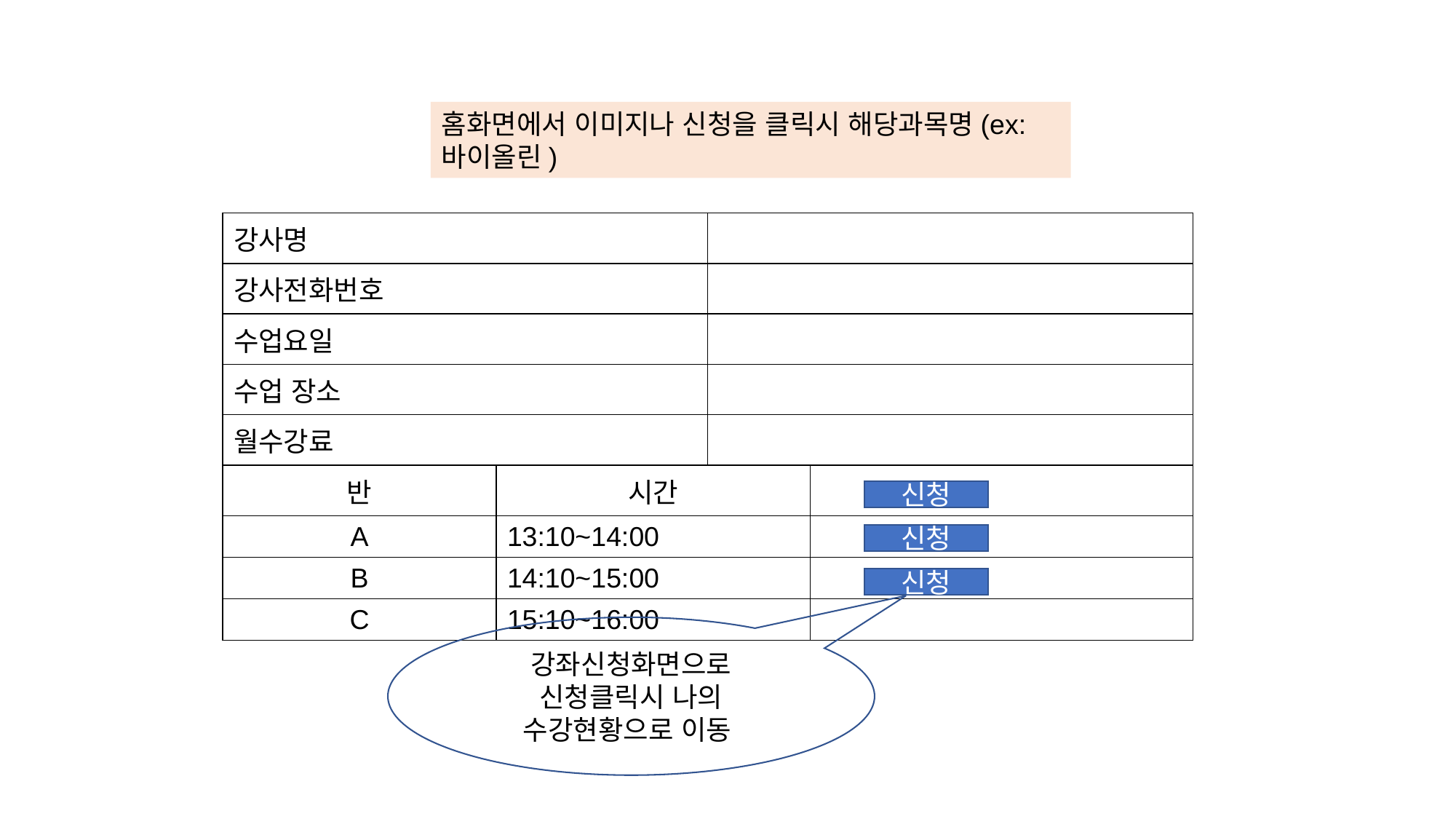

홈화면에서 이미지나 신청을 클릭시 해당과목명(ex:바이올린)
| 강사명 |  |  |  |
| --- | --- | --- | --- |
| 강사전화번호 |  |  |  |
| 수업요일 |  |  |  |
| 수업 장소 |  |  |  |
| 월수강료 |  |  |  |
| 반 | 시간 |  |  |
| A | 13:10~14:00 |  |  |
| B | 14:10~15:00 |  |  |
| C | 15:10~16:00 |  |  |
신청
신청
신청
강좌신청화면으로
신청클릭시 나의 수강현황으로 이동